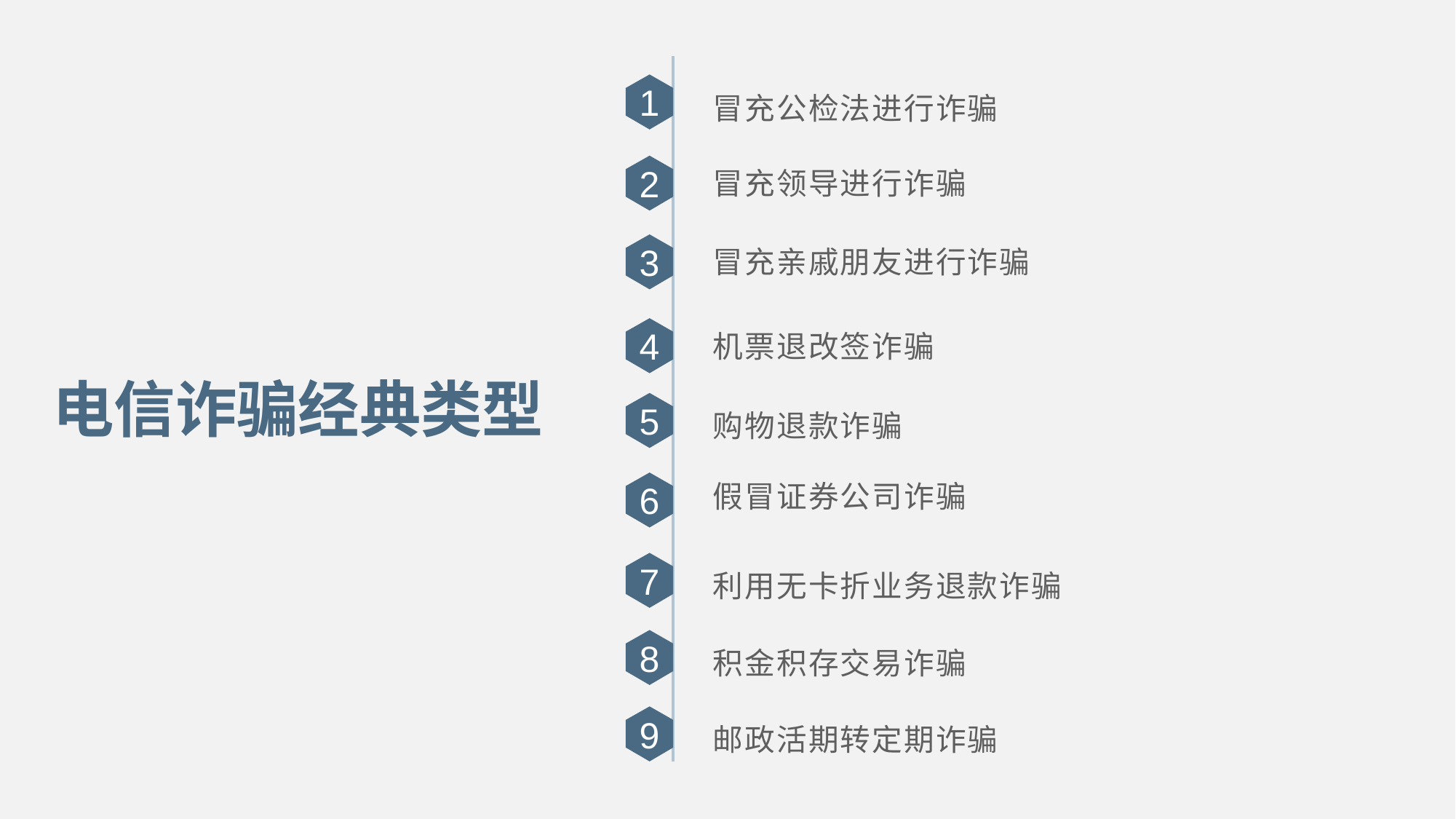

1
冒充公检法进行诈骗
冒充领导进行诈骗
2
冒充亲戚朋友进行诈骗
3
机票退改签诈骗
电信诈骗经典类型
4
购物退款诈骗
5
邮政活期转定期诈骗
假冒证券公司诈骗
6
7
利用无卡折业务退款诈骗
8
积金积存交易诈骗
9